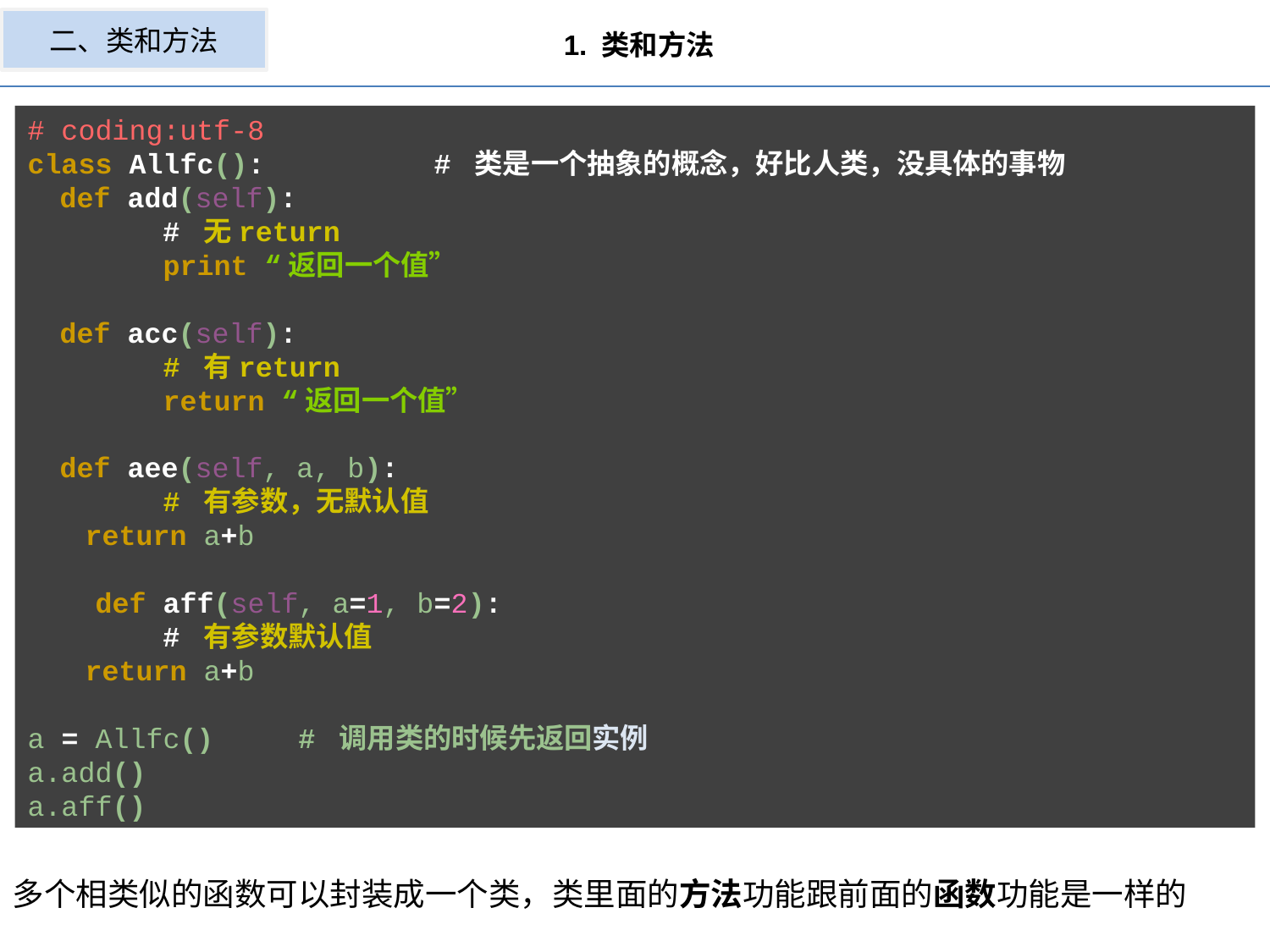

二、类和方法
1. 类和方法
# coding:utf-8 class Allfc():          # 类是一个抽象的概念，好比人类，没具体的事物 def add(self): # 无return print “返回一个值” def acc(self): # 有return return “返回一个值” def aee(self, a, b): # 有参数，无默认值 return a+b def aff(self, a=1, b=2): # 有参数默认值 return a+b a = Allfc()     # 调用类的时候先返回实例 a.add() a.aff()
多个相类似的函数可以封装成一个类，类里面的方法功能跟前面的函数功能是一样的